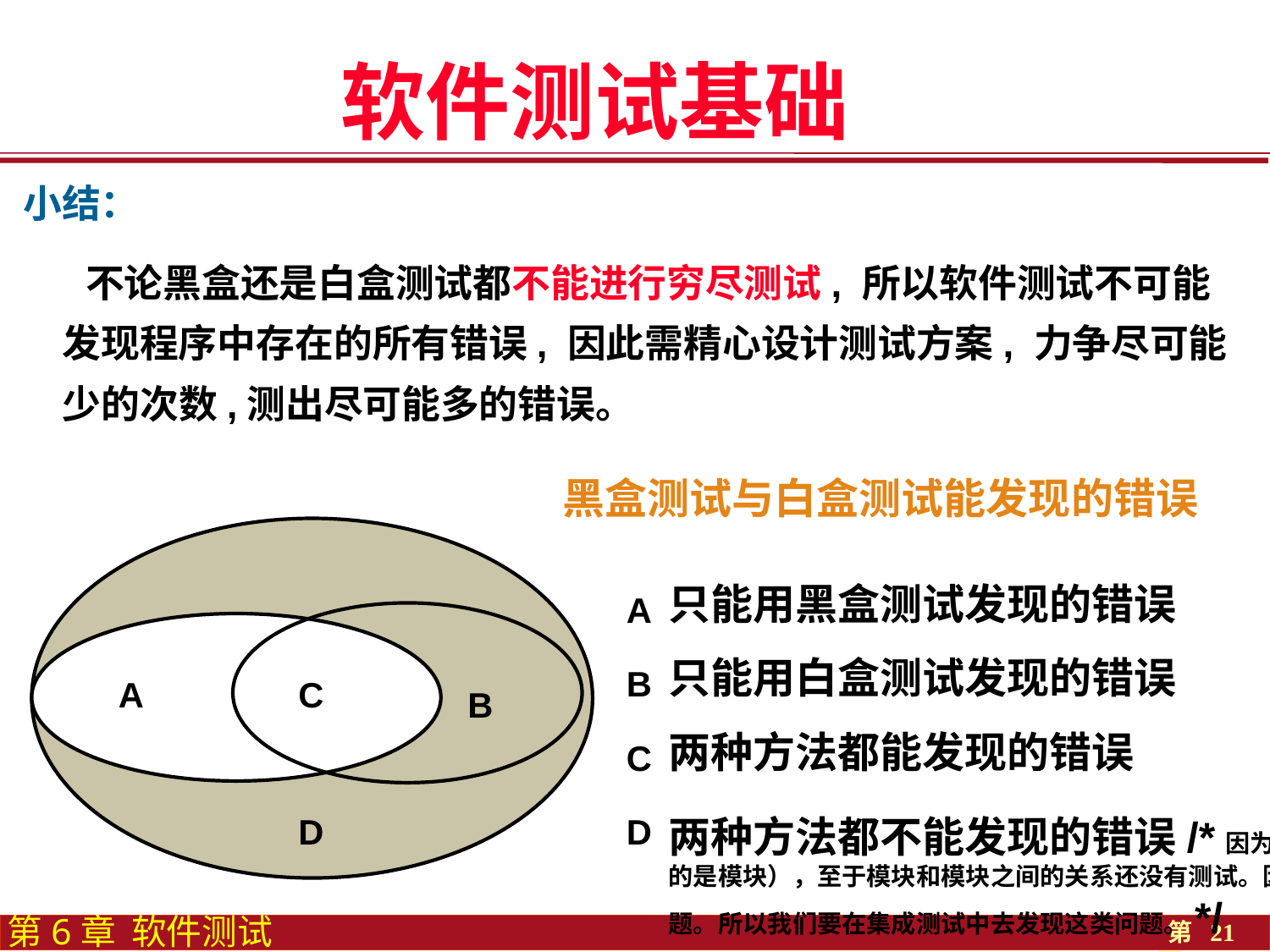

软件测试基础
小结：
      不论黑盒还是白盒测试都不能进行穷尽测试, 所以软件测试不可能发现程序中存在的所有错误, 因此需精心设计测试方案, 力争尽可能少的次数,测出尽可能多的错误。
黑盒测试与白盒测试能发现的错误

只能用黑盒测试发现的错误
A

只能用白盒测试发现的错误
B
A
C
B
两种方法都能发现的错误
C
D
D
两种方法都不能发现的错误/*因为这两种测试方法都是基于单元测试（测试的是模块），至于模块和模块之间的关系还没有测试。因而黑盒和白盒测试都没法发现这类的问题。所以我们要在集成测试中去发现这类问题。*/